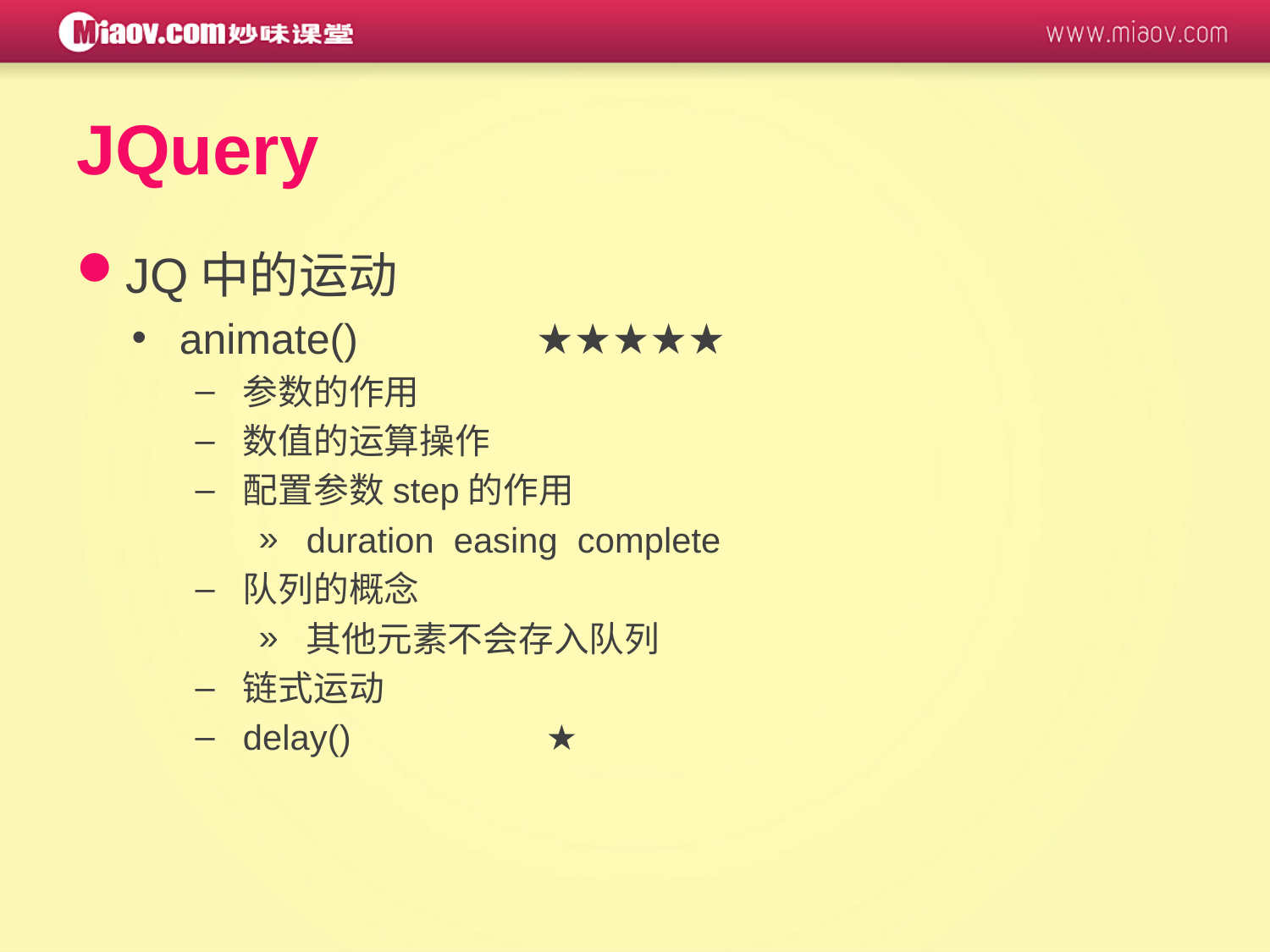

# JQuery
JQ中的运动
animate()               ★★★★★
参数的作用
数值的运算操作
配置参数step的作用
duration  easing  complete
队列的概念
其他元素不会存入队列
链式运动
delay()                    ★